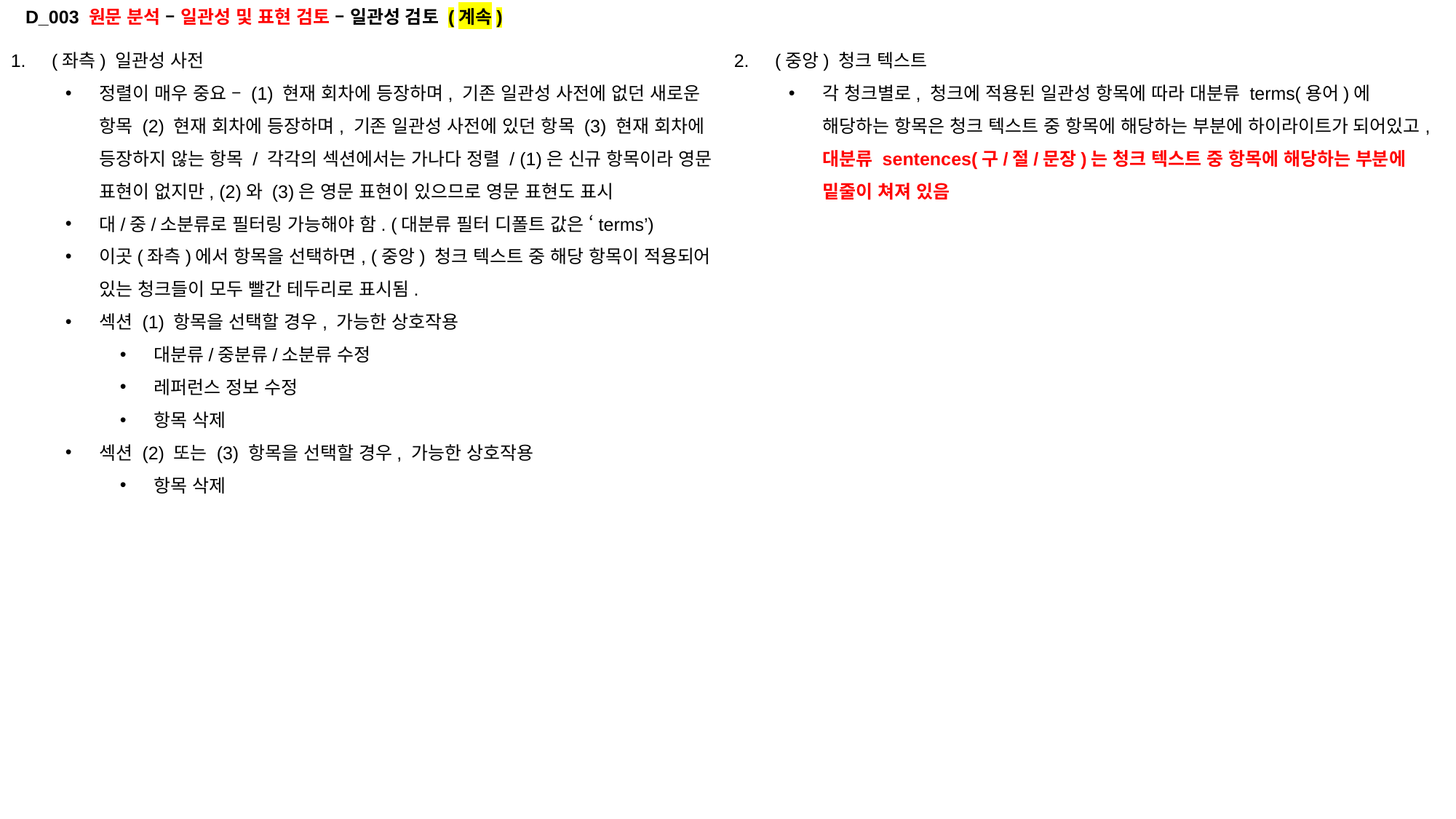

D_003 원문 분석 – 일관성 및 표현 검토 – 일관성 검토 (계속)
(좌측) 일관성 사전
정렬이 매우 중요 – (1) 현재 회차에 등장하며, 기존 일관성 사전에 없던 새로운 항목 (2) 현재 회차에 등장하며, 기존 일관성 사전에 있던 항목 (3) 현재 회차에 등장하지 않는 항목 / 각각의 섹션에서는 가나다 정렬 / (1)은 신규 항목이라 영문 표현이 없지만, (2)와 (3)은 영문 표현이 있으므로 영문 표현도 표시
대/중/소분류로 필터링 가능해야 함. (대분류 필터 디폴트 값은 ‘terms’)
이곳(좌측)에서 항목을 선택하면, (중앙) 청크 텍스트 중 해당 항목이 적용되어 있는 청크들이 모두 빨간 테두리로 표시됨.
섹션 (1) 항목을 선택할 경우, 가능한 상호작용
대분류/중분류/소분류 수정
레퍼런스 정보 수정
항목 삭제
섹션 (2) 또는 (3) 항목을 선택할 경우, 가능한 상호작용
항목 삭제

(중앙) 청크 텍스트
각 청크별로, 청크에 적용된 일관성 항목에 따라 대분류 terms(용어)에 해당하는 항목은 청크 텍스트 중 항목에 해당하는 부분에 하이라이트가 되어있고, 대분류 sentences(구/절/문장)는 청크 텍스트 중 항목에 해당하는 부분에 밑줄이 쳐져 있음